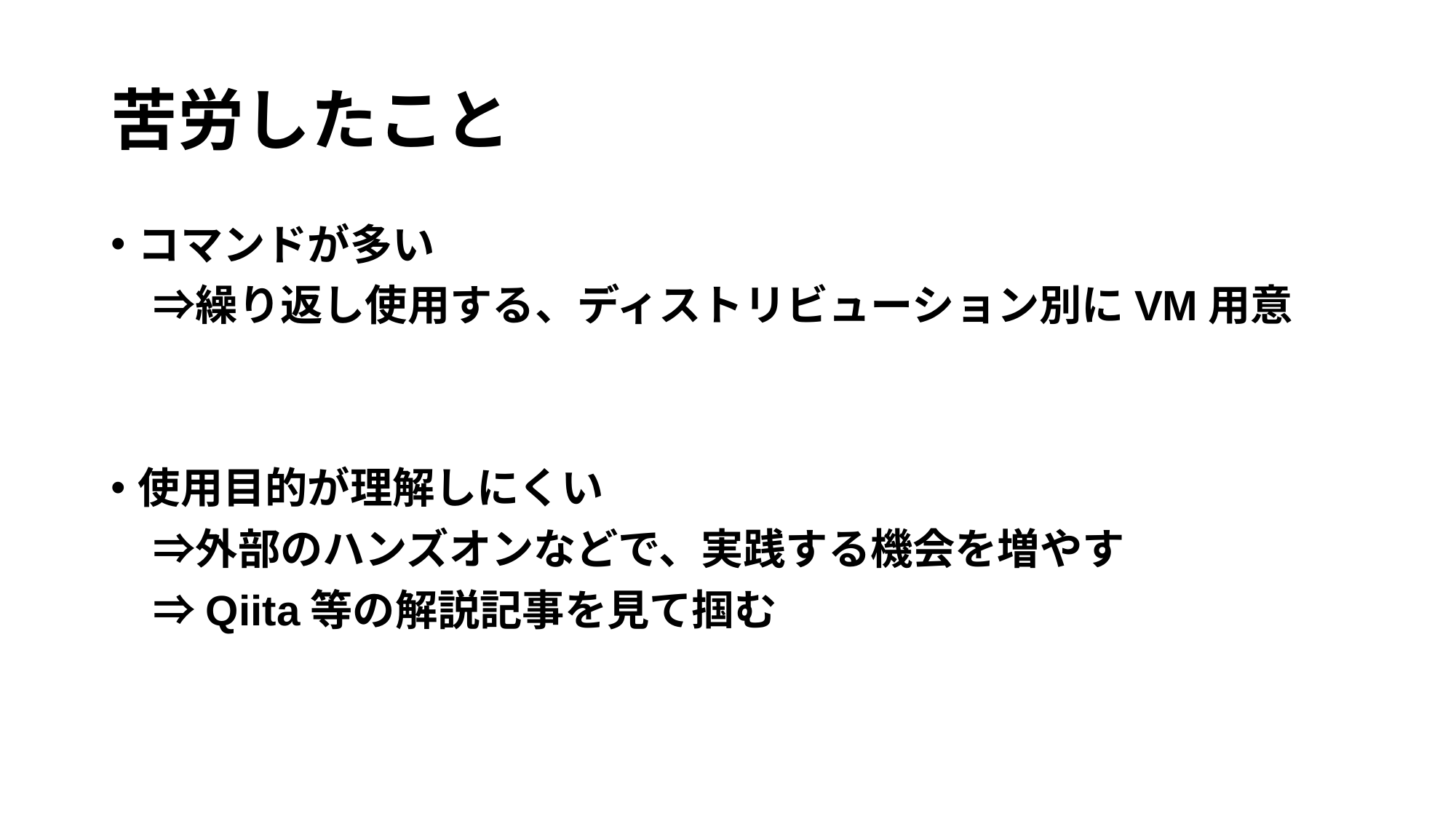

# 苦労したこと
コマンドが多い
　⇒繰り返し使用する、ディストリビューション別にVM用意

使用目的が理解しにくい
　⇒外部のハンズオンなどで、実践する機会を増やす
　⇒Qiita等の解説記事を見て掴む